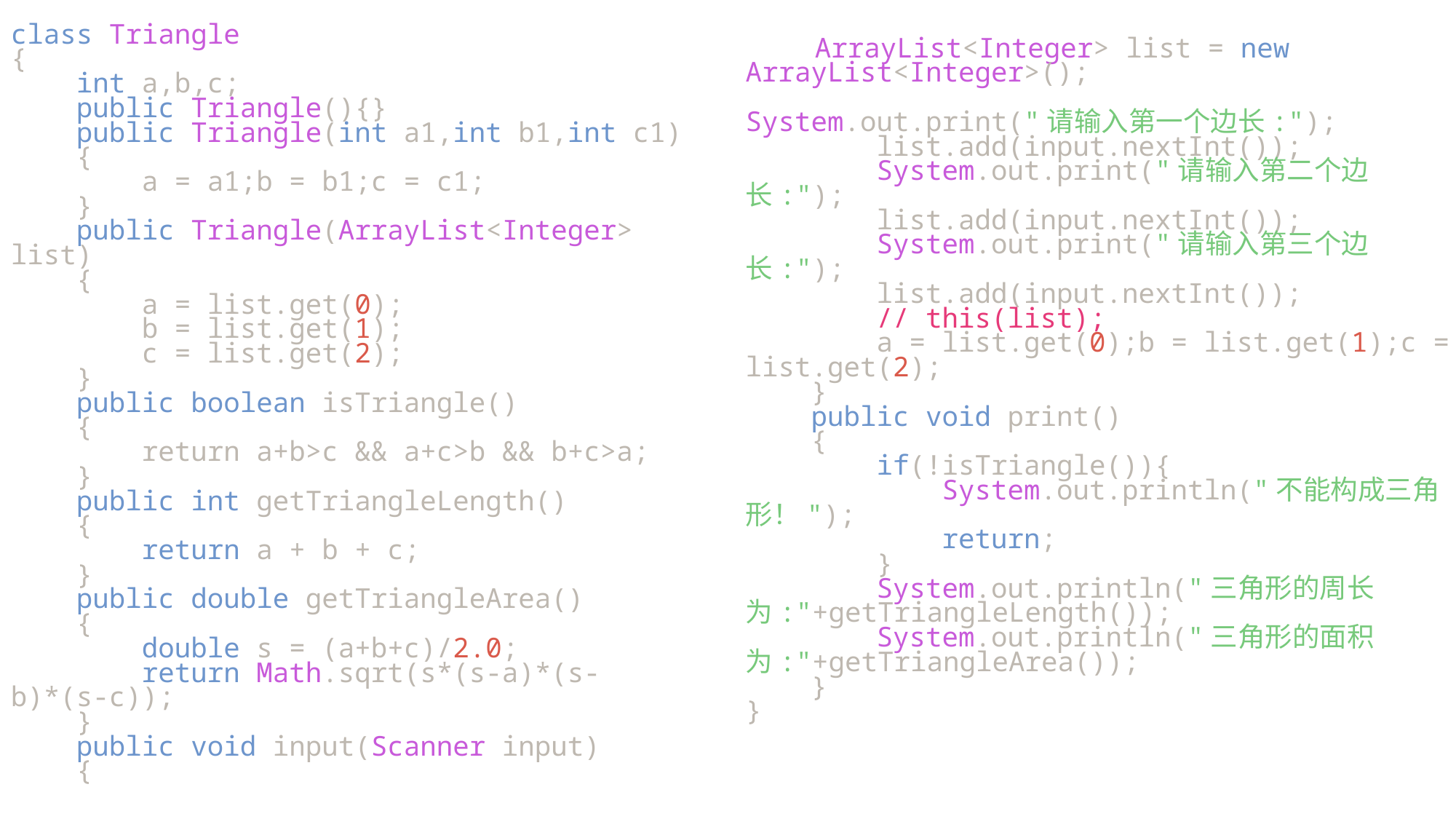

ArrayList<Integer> list = new ArrayList<Integer>();

System.out.print("请输入第一个边长:");
        list.add(input.nextInt());
        System.out.print("请输入第二个边长:");
        list.add(input.nextInt());
        System.out.print("请输入第三个边长:");
        list.add(input.nextInt());
        // this(list);
        a = list.get(0);b = list.get(1);c = list.get(2);
    }
    public void print()
    {
        if(!isTriangle()){
            System.out.println("不能构成三角形！");
            return;
        }
        System.out.println("三角形的周长为:"+getTriangleLength());
        System.out.println("三角形的面积为:"+getTriangleArea());
    }
}
class Triangle
{
    int a,b,c;
    public Triangle(){}
    public Triangle(int a1,int b1,int c1)
    {
        a = a1;b = b1;c = c1;
    }
    public Triangle(ArrayList<Integer> list)
    {
        a = list.get(0);
        b = list.get(1);
        c = list.get(2);
    }
    public boolean isTriangle()
    {
        return a+b>c && a+c>b && b+c>a;
    }
    public int getTriangleLength()
    {
        return a + b + c;
    }
    public double getTriangleArea()
    {
        double s = (a+b+c)/2.0;
        return Math.sqrt(s*(s-a)*(s-b)*(s-c));
    }
    public void input(Scanner input)
    {